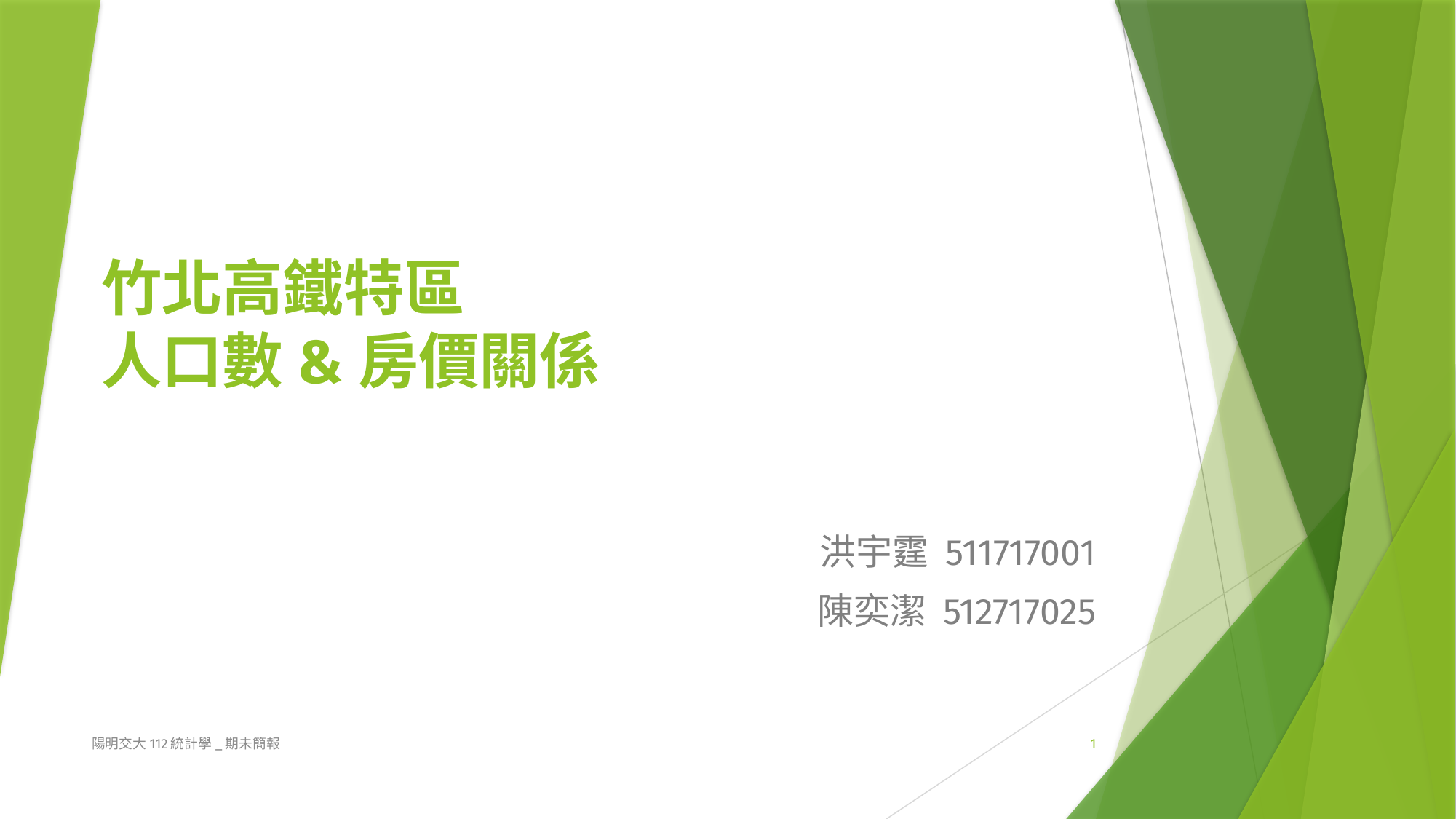

# 竹北高鐵特區 人口數&房價關係
洪宇霆 511717001
陳奕潔 512717025
陽明交大112統計學_期未簡報
1